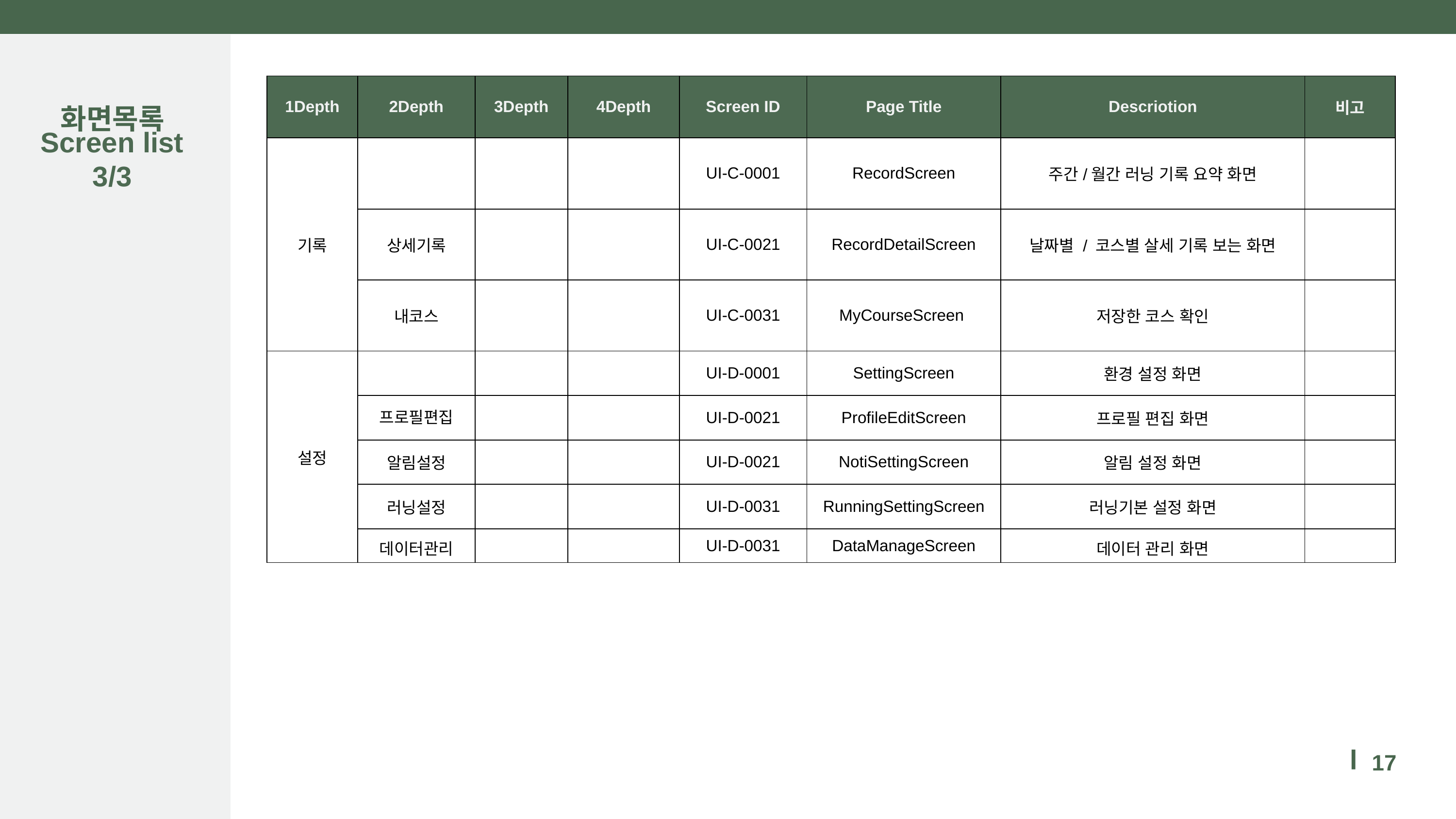

화면목록
| 1Depth | 2Depth | 3Depth | 4Depth | Screen ID | Page Title | Descriotion | 비고 |
| --- | --- | --- | --- | --- | --- | --- | --- |
| 기록 |  |  |  | UI-C-0001 | RecordScreen | 주간/월간 러닝 기록 요약 화면 |  |
|  | 상세기록 |  |  | UI-C-0021 | RecordDetailScreen | 날짜별 / 코스별 살세 기록 보는 화면 |  |
|  | 내코스 |  |  | UI-C-0031 | MyCourseScreen | 저장한 코스 확인 |  |
| 설정 |  |  |  | UI-D-0001 | SettingScreen | 환경 설정 화면 |  |
|  | 프로필편집 |  |  | UI-D-0021 | ProfileEditScreen | 프로필 편집 화면 |  |
|  | 알림설정 |  |  | UI-D-0021 | NotiSettingScreen | 알림 설정 화면 |  |
|  | 러닝설정 |  |  | UI-D-0031 | RunningSettingScreen | 러닝기본 설정 화면 |  |
|  | 데이터관리 |  |  | UI-D-0031 | DataManageScreen | 데이터 관리 화면 |  |
Screen list
3/3
17